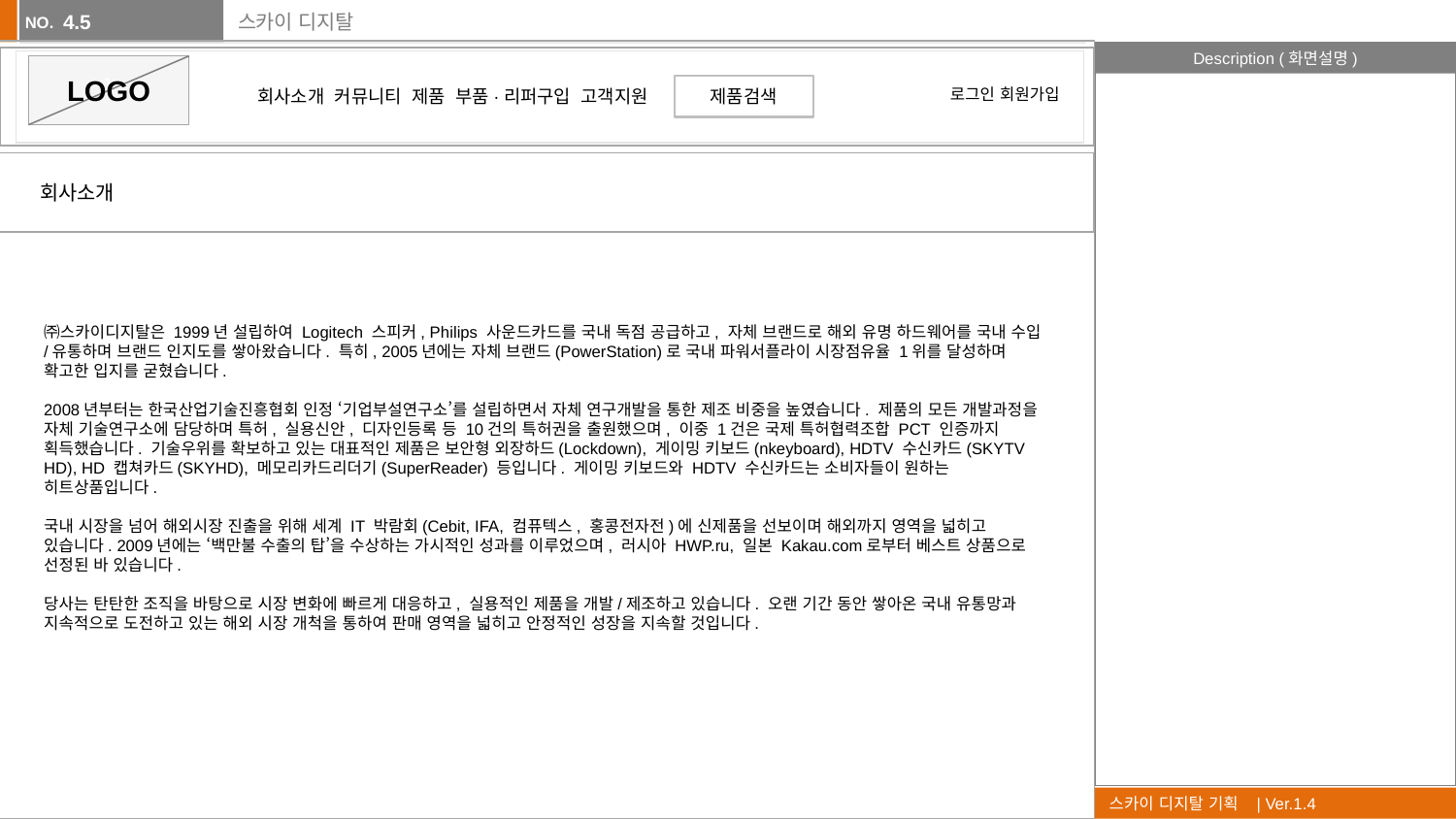

4.5
# 스카이 디지탈

`

`
`
LOGO
제품검색

로그인 회원가입
회사소개  커뮤니티  제품  부품·리퍼구입  고객지원
    회사소개
㈜스카이디지탈은 1999년 설립하여 Logitech 스피커, Philips 사운드카드를 국내 독점 공급하고, 자체 브랜드로 해외 유명 하드웨어를 국내 수입/유통하며 브랜드 인지도를 쌓아왔습니다. 특히, 2005년에는 자체 브랜드(PowerStation)로 국내 파워서플라이 시장점유율 1위를 달성하며 확고한 입지를 굳혔습니다.

2008년부터는 한국산업기술진흥협회 인정 ‘기업부설연구소’를 설립하면서 자체 연구개발을 통한 제조 비중을 높였습니다. 제품의 모든 개발과정을 자체 기술연구소에 담당하며 특허, 실용신안, 디자인등록 등 10건의 특허권을 출원했으며, 이중 1건은 국제 특허협력조합 PCT 인증까지 획득했습니다. 기술우위를 확보하고 있는 대표적인 제품은 보안형 외장하드(Lockdown), 게이밍 키보드(nkeyboard), HDTV 수신카드(SKYTV HD), HD 캡쳐카드(SKYHD), 메모리카드리더기(SuperReader) 등입니다. 게이밍 키보드와 HDTV 수신카드는 소비자들이 원하는 히트상품입니다.

국내 시장을 넘어 해외시장 진출을 위해 세계 IT 박람회(Cebit, IFA, 컴퓨텍스, 홍콩전자전)에 신제품을 선보이며 해외까지 영역을 넓히고 있습니다. 2009년에는 ‘백만불 수출의 탑’을 수상하는 가시적인 성과를 이루었으며, 러시아 HWP.ru, 일본 Kakau.com로부터 베스트 상품으로 선정된 바 있습니다.

당사는 탄탄한 조직을 바탕으로 시장 변화에 빠르게 대응하고, 실용적인 제품을 개발/제조하고 있습니다. 오랜 기간 동안 쌓아온 국내 유통망과 지속적으로 도전하고 있는 해외 시장 개척을 통하여 판매 영역을 넓히고 안정적인 성장을 지속할 것입니다.
공지사항